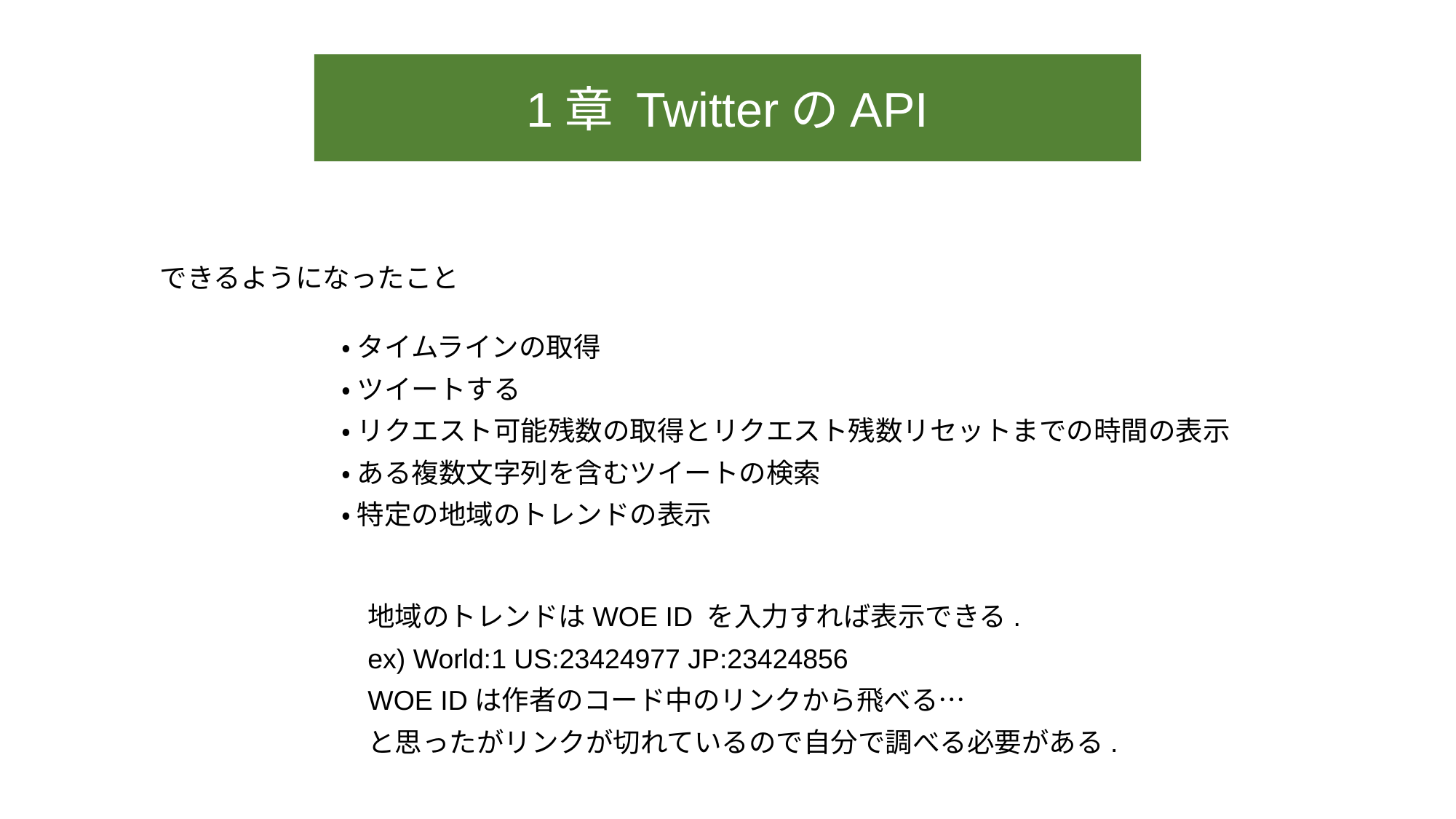

1章 TwitterのAPI
できるようになったこと
・ タイムラインの取得
・ ツイートする
・ リクエスト可能残数の取得とリクエスト残数リセットまでの時間の表示
・ ある複数文字列を含むツイートの検索
・ 特定の地域のトレンドの表示
地域のトレンドはWOE ID を入力すれば表示できる.
ex) World:1 US:23424977 JP:23424856
WOE IDは作者のコード中のリンクから飛べる…
と思ったがリンクが切れているので自分で調べる必要がある.